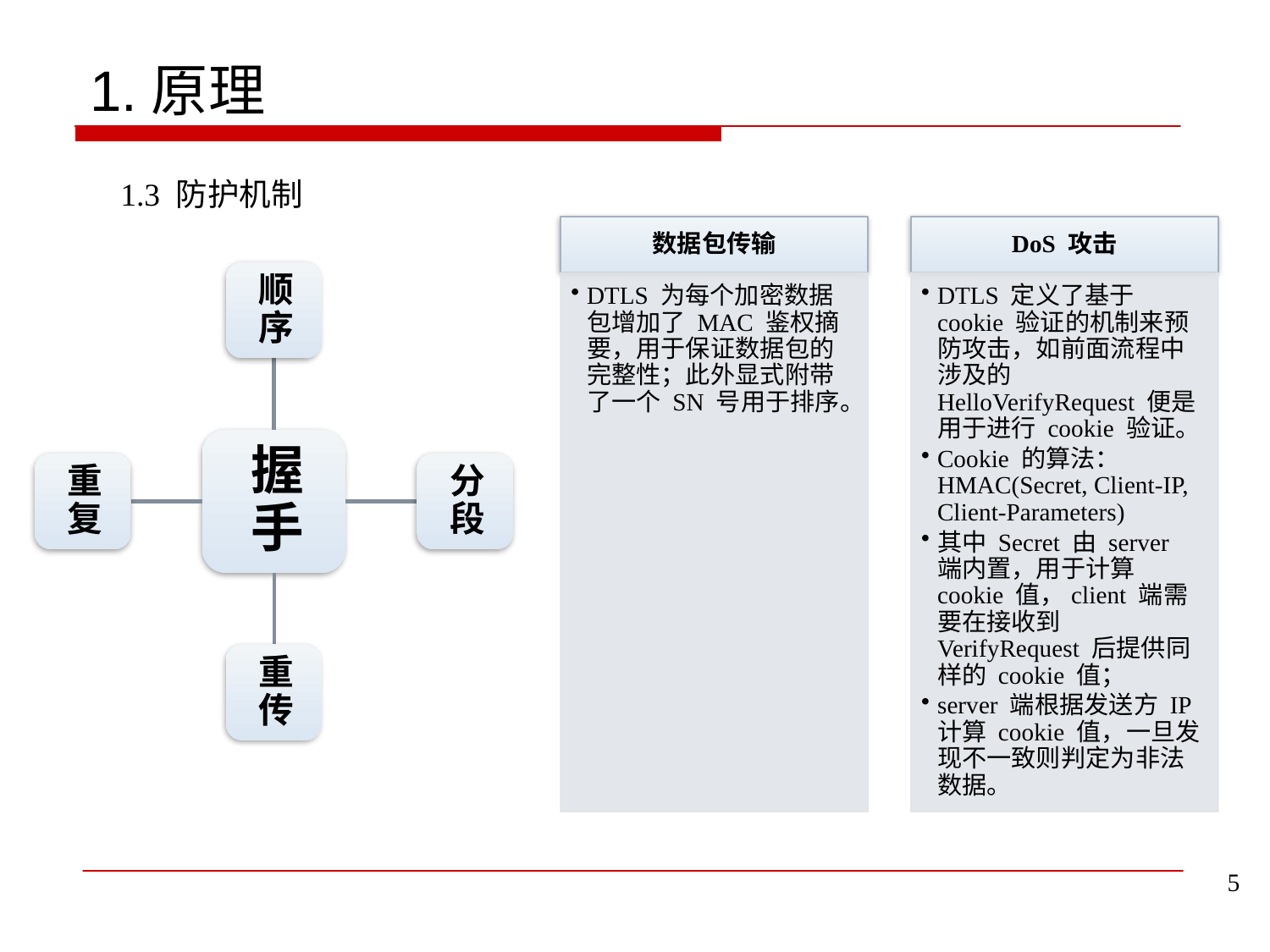

# 1.原理

1.3 防护机制

数据包传输
DTLS 为每个加密数据包增加了 MAC 鉴权摘要，用于保证数据包的完整性；此外显式附带了一个 SN 号用于排序。
DoS 攻击
DTLS 定义了基于 cookie 验证的机制来预防攻击，如前面流程中涉及的 HelloVerifyRequest 便是用于进行 cookie 验证。
Cookie 的算法：HMAC(Secret, Client-IP, Client-Parameters)
其中 Secret 由 server 端内置，用于计算 cookie 值，client 端需要在接收到 VerifyRequest 后提供同样的 cookie 值；
server 端根据发送方 IP 计算 cookie 值，一旦发现不一致则判定为非法数据。
握手
顺序
分段
重传
重复
5